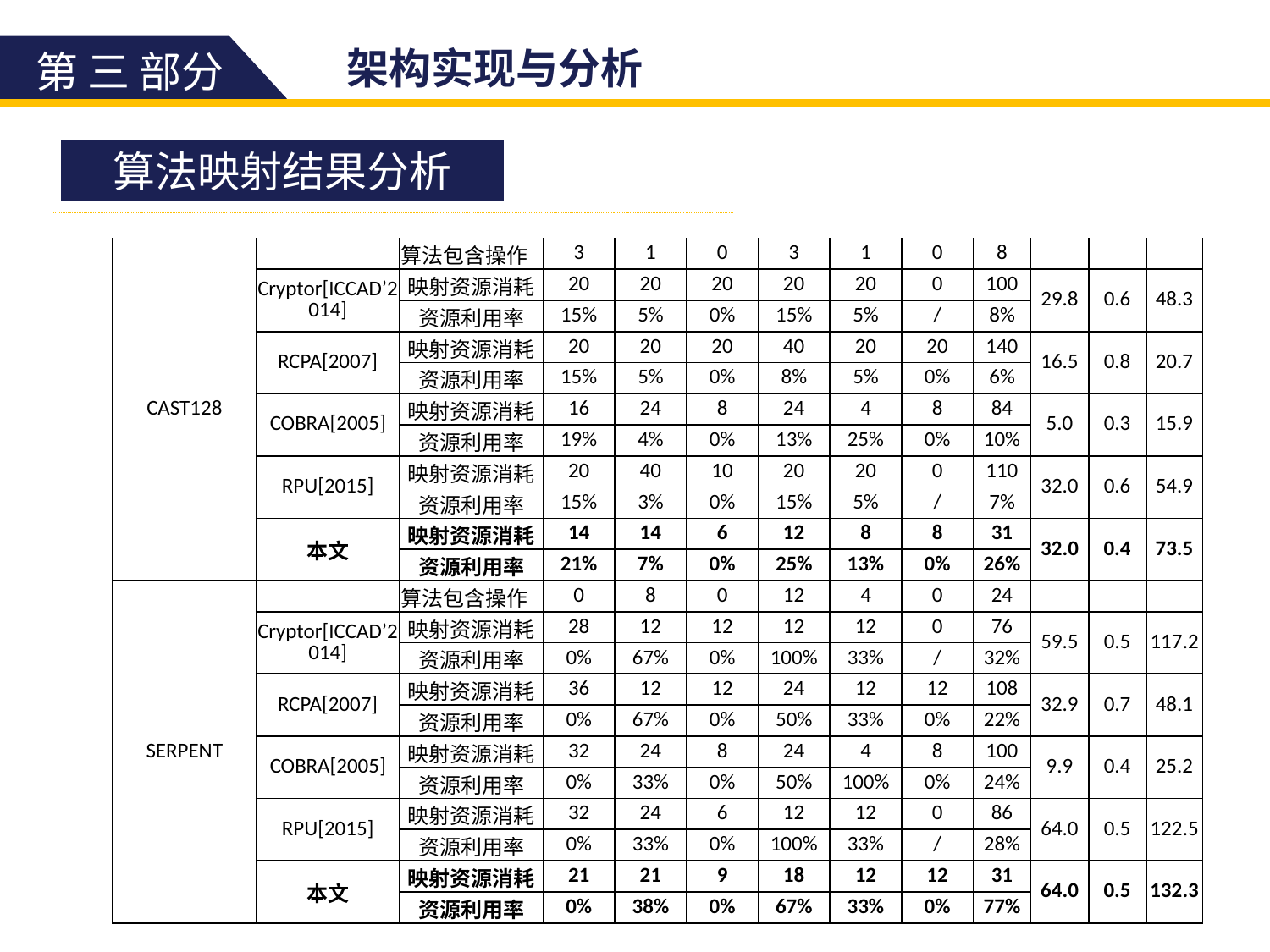

架构实现与分析

第 三 部分

算法映射结果分析

| CAST128 |  | 算法包含操作 | 3 | 1 | 0 | 3 | 1 | 0 | 8 |  |  |  |
| --- | --- | --- | --- | --- | --- | --- | --- | --- | --- | --- | --- | --- |
|  | Cryptor[ICCAD’2014] | 映射资源消耗 | 20 | 20 | 20 | 20 | 20 | 0 | 100 | 29.8 | 0.6 | 48.3 |
|  |  | 资源利用率 | 15% | 5% | 0% | 15% | 5% | / | 8% |  |  |  |
|  | RCPA[2007] | 映射资源消耗 | 20 | 20 | 20 | 40 | 20 | 20 | 140 | 16.5 | 0.8 | 20.7 |
|  |  | 资源利用率 | 15% | 5% | 0% | 8% | 5% | 0% | 6% |  |  |  |
|  | COBRA[2005] | 映射资源消耗 | 16 | 24 | 8 | 24 | 4 | 8 | 84 | 5.0 | 0.3 | 15.9 |
|  |  | 资源利用率 | 19% | 4% | 0% | 13% | 25% | 0% | 10% |  |  |  |
|  | RPU[2015] | 映射资源消耗 | 20 | 40 | 10 | 20 | 20 | 0 | 110 | 32.0 | 0.6 | 54.9 |
|  |  | 资源利用率 | 15% | 3% | 0% | 15% | 5% | / | 7% |  |  |  |
|  | 本文 | 映射资源消耗 | 14 | 14 | 6 | 12 | 8 | 8 | 31 | 32.0 | 0.4 | 73.5 |
|  |  | 资源利用率 | 21% | 7% | 0% | 25% | 13% | 0% | 26% |  |  |  |
| SERPENT |  | 算法包含操作 | 0 | 8 | 0 | 12 | 4 | 0 | 24 |  |  |  |
|  | Cryptor[ICCAD’2014] | 映射资源消耗 | 28 | 12 | 12 | 12 | 12 | 0 | 76 | 59.5 | 0.5 | 117.2 |
|  |  | 资源利用率 | 0% | 67% | 0% | 100% | 33% | / | 32% |  |  |  |
|  | RCPA[2007] | 映射资源消耗 | 36 | 12 | 12 | 24 | 12 | 12 | 108 | 32.9 | 0.7 | 48.1 |
|  |  | 资源利用率 | 0% | 67% | 0% | 50% | 33% | 0% | 22% |  |  |  |
|  | COBRA[2005] | 映射资源消耗 | 32 | 24 | 8 | 24 | 4 | 8 | 100 | 9.9 | 0.4 | 25.2 |
|  |  | 资源利用率 | 0% | 33% | 0% | 50% | 100% | 0% | 24% |  |  |  |
|  | RPU[2015] | 映射资源消耗 | 32 | 24 | 6 | 12 | 12 | 0 | 86 | 64.0 | 0.5 | 122.5 |
|  |  | 资源利用率 | 0% | 33% | 0% | 100% | 33% | / | 28% |  |  |  |
|  | 本文 | 映射资源消耗 | 21 | 21 | 9 | 18 | 12 | 12 | 31 | 64.0 | 0.5 | 132.3 |
|  |  | 资源利用率 | 0% | 38% | 0% | 67% | 33% | 0% | 77% |  |  |  |